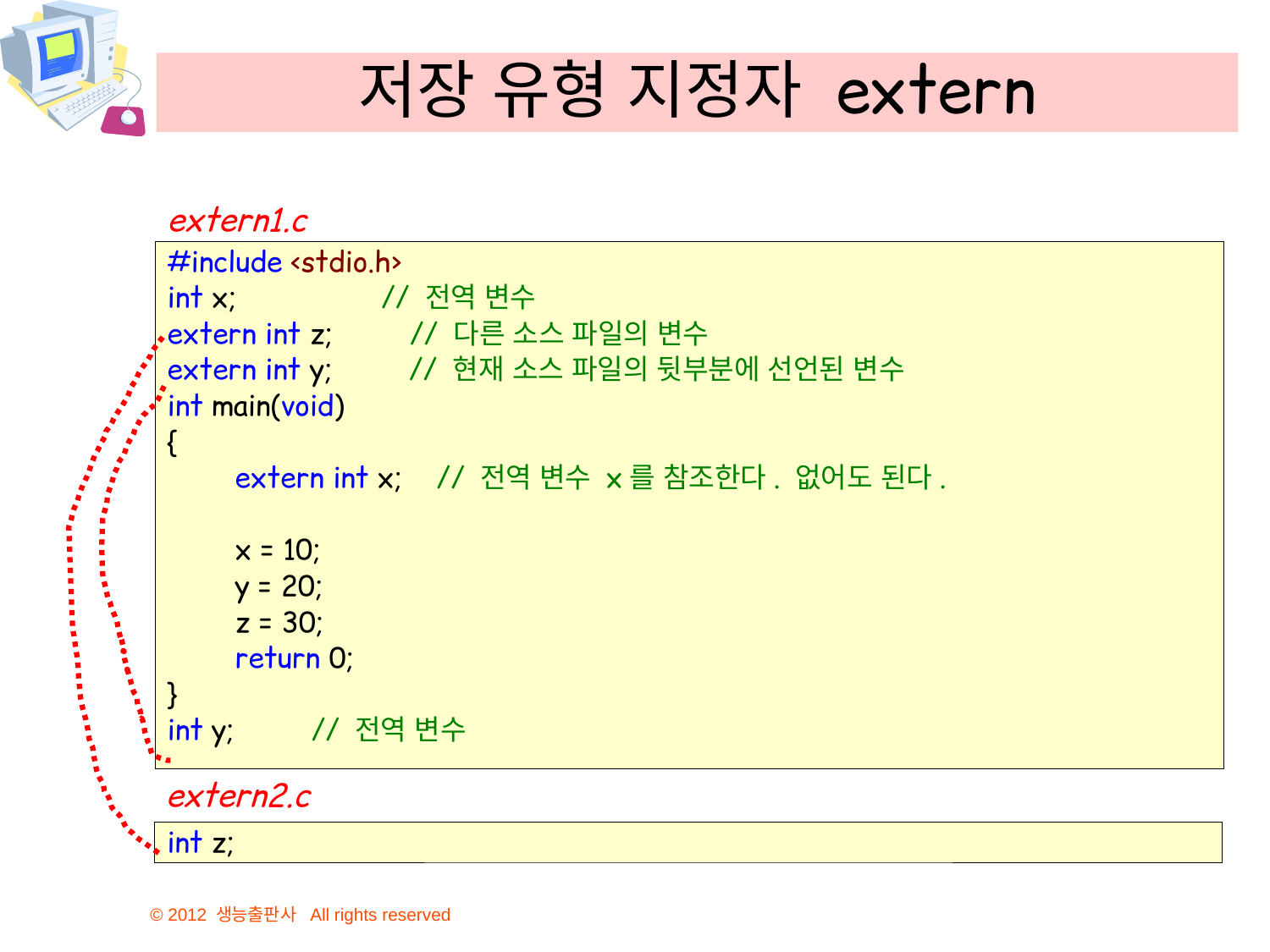

# 저장 유형 지정자 extern
extern1.c
#include <stdio.h>
int x;                 // 전역 변수
extern int z;         // 다른 소스 파일의 변수
extern int y;         // 현재 소스 파일의 뒷부분에 선언된 변수
int main(void)
{
        extern int x;    // 전역 변수 x를 참조한다. 없어도 된다.

        x = 10;
        y = 20;
        z = 30;
        return 0;
}
int y;         // 전역 변수

extern2.c
int z;